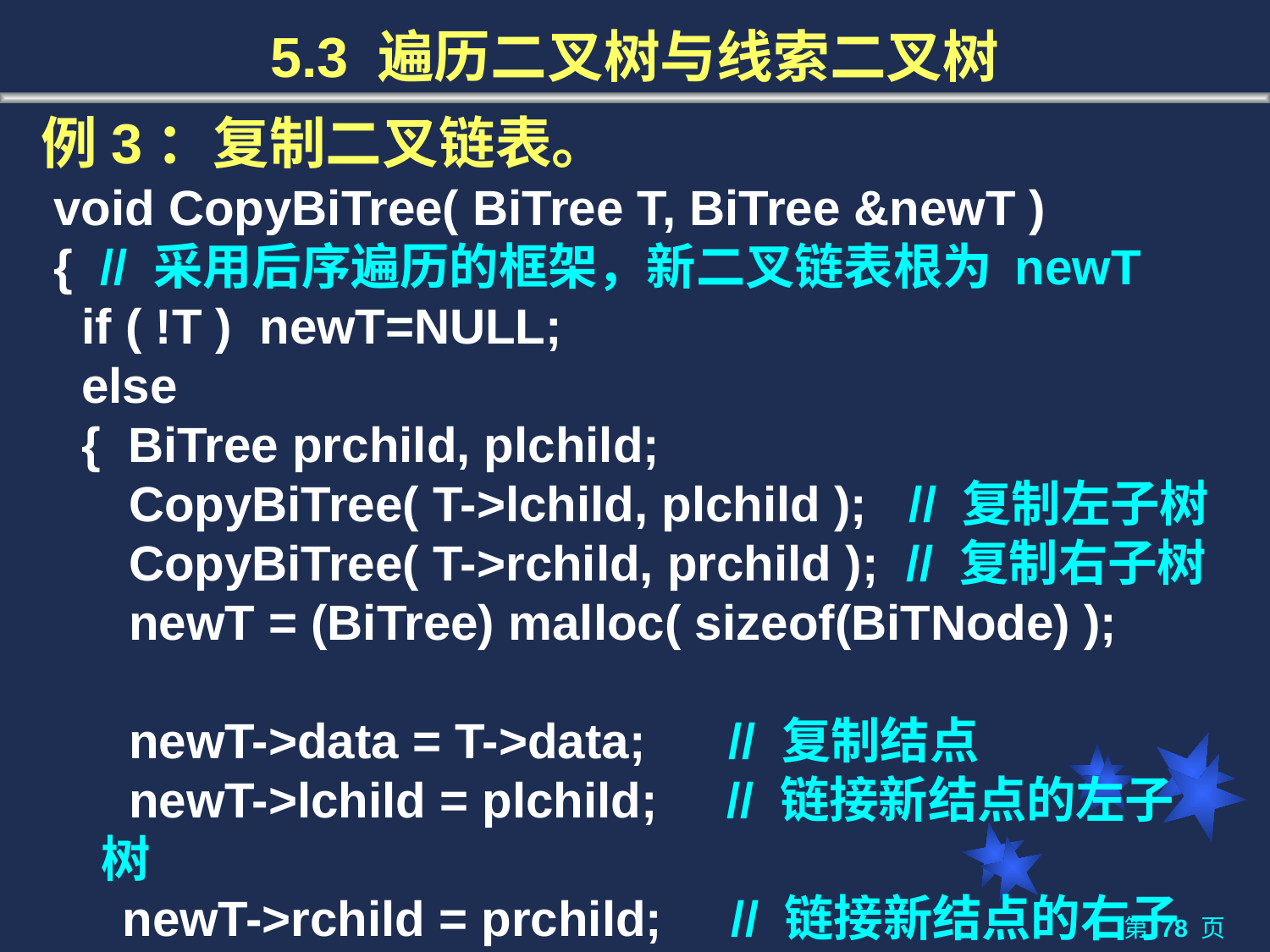

# 5.3 遍历二叉树与线索二叉树
例3：复制二叉链表。
void CopyBiTree( BiTree T, BiTree &newT )
{  // 采用后序遍历的框架，新二叉链表根为 newT
  if ( !T )  newT=NULL;
  else
  {  BiTree prchild, plchild;
	  CopyBiTree( T->lchild, plchild );   // 复制左子树
	  CopyBiTree( T->rchild, prchild );  // 复制右子树
	  newT = (BiTree) malloc( sizeof(BiTNode) );
	  newT->data = T->data;      // 复制结点
	  newT->lchild = plchild;     // 链接新结点的左子树
     newT->rchild = prchild;     // 链接新结点的右子树
  }
}
第 78 页